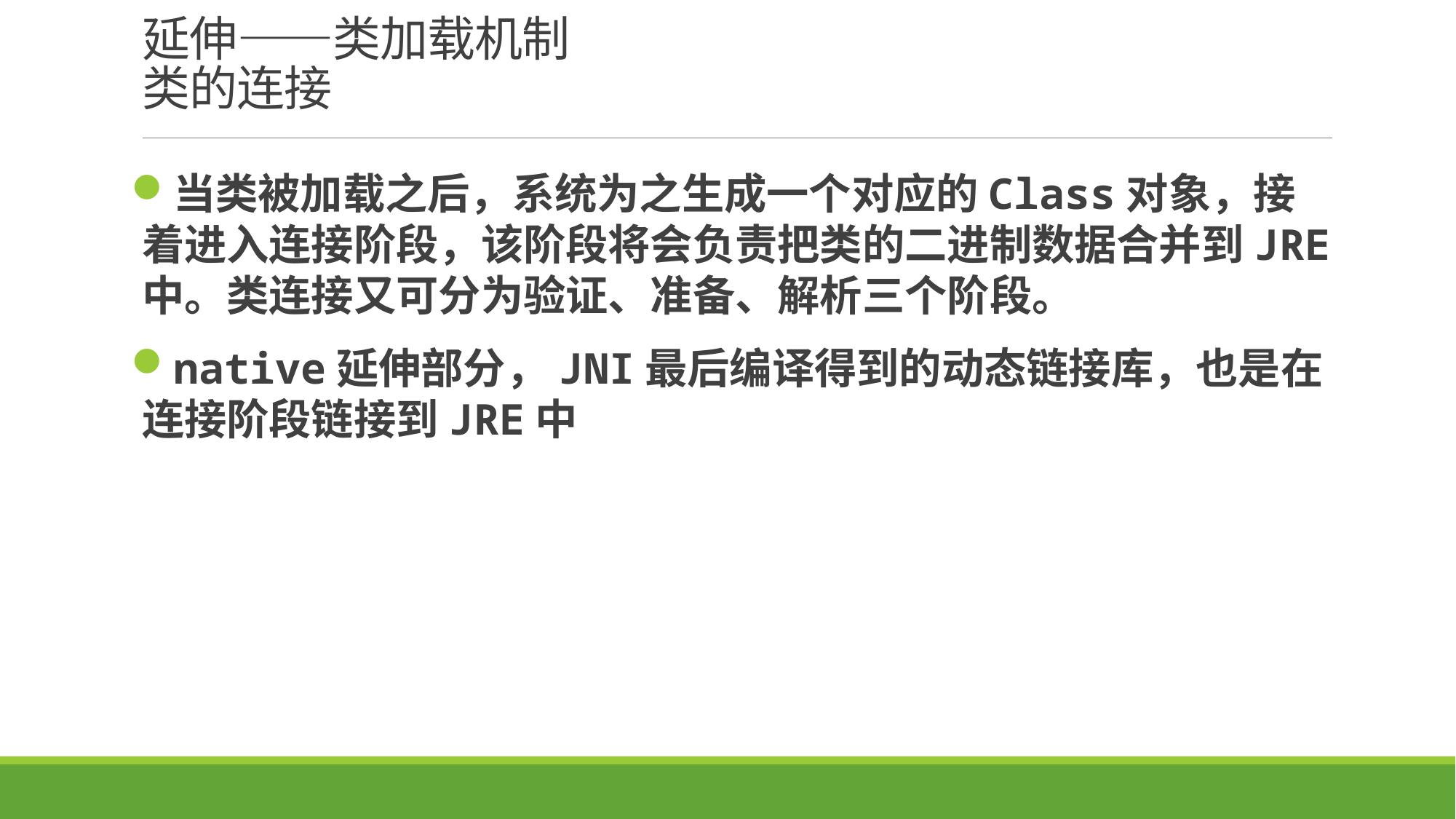

# 延伸——类加载机制 类的连接
当类被加载之后，系统为之生成一个对应的Class对象，接着进入连接阶段，该阶段将会负责把类的二进制数据合并到JRE中。类连接又可分为验证、准备、解析三个阶段。
native延伸部分，JNI最后编译得到的动态链接库，也是在连接阶段链接到JRE中